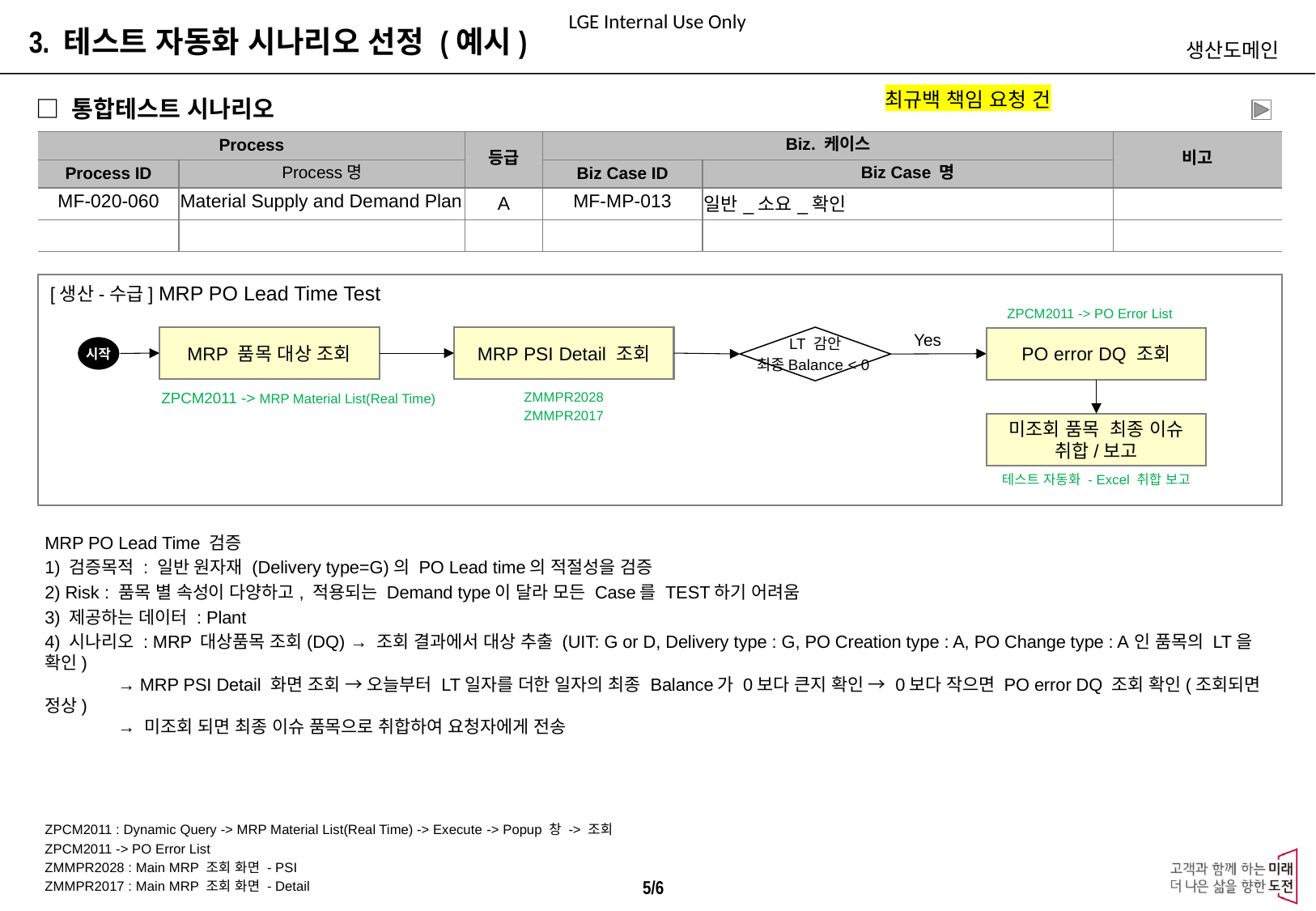

3. 테스트 자동화 시나리오 선정 (예시)
생산도메인
최규백 책임 요청 건
□ 통합테스트 시나리오

| Process |  | 등급 | Biz. 케이스 |  | 비고 |
| --- | --- | --- | --- | --- | --- |
| Process ID | Process명 |  | Biz Case ID | Biz Case 명 |  |
| MF-020-060 | Material Supply and Demand Plan | A | MF-MP-013 | 일반\_소요\_확인 |  |
|  |  |  |  |  |  |
[생산-수급] MRP PO Lead Time Test
ZPCM2011 -> PO Error List
Yes
MRP 품목 대상 조회
MRP PSI Detail 조회
LT 감안
최종Balance < 0
PO error DQ 조회
시작
ZPCM2011 -> MRP Material List(Real Time)
ZMMPR2028
ZMMPR2017
미조회 품목  최종 이슈 취합/보고
테스트 자동화 - Excel 취합 보고
MRP PO Lead Time 검증
1) 검증목적 : 일반 원자재 (Delivery type=G)의 PO Lead time의 적절성을 검증
2) Risk : 품목 별 속성이 다양하고, 적용되는 Demand type이 달라 모든 Case를 TEST하기 어려움
3) 제공하는 데이터 : Plant
4) 시나리오 : MRP 대상품목 조회(DQ) → 조회 결과에서 대상 추출 (UIT: G or D, Delivery type : G, PO Creation type : A, PO Change type : A인 품목의 LT을 확인)
               → MRP PSI Detail 화면 조회 → 오늘부터 LT일자를 더한 일자의 최종 Balance가 0보다 큰지 확인 → 0보다 작으면 PO error DQ 조회 확인(조회되면 정상)
               → 미조회 되면 최종 이슈 품목으로 취합하여 요청자에게 전송
ZPCM2011 : Dynamic Query -> MRP Material List(Real Time) -> Execute -> Popup 창 -> 조회
ZPCM2011 -> PO Error List
ZMMPR2028 : Main MRP 조회 화면 - PSI
ZMMPR2017 : Main MRP 조회 화면 - Detail
5/6